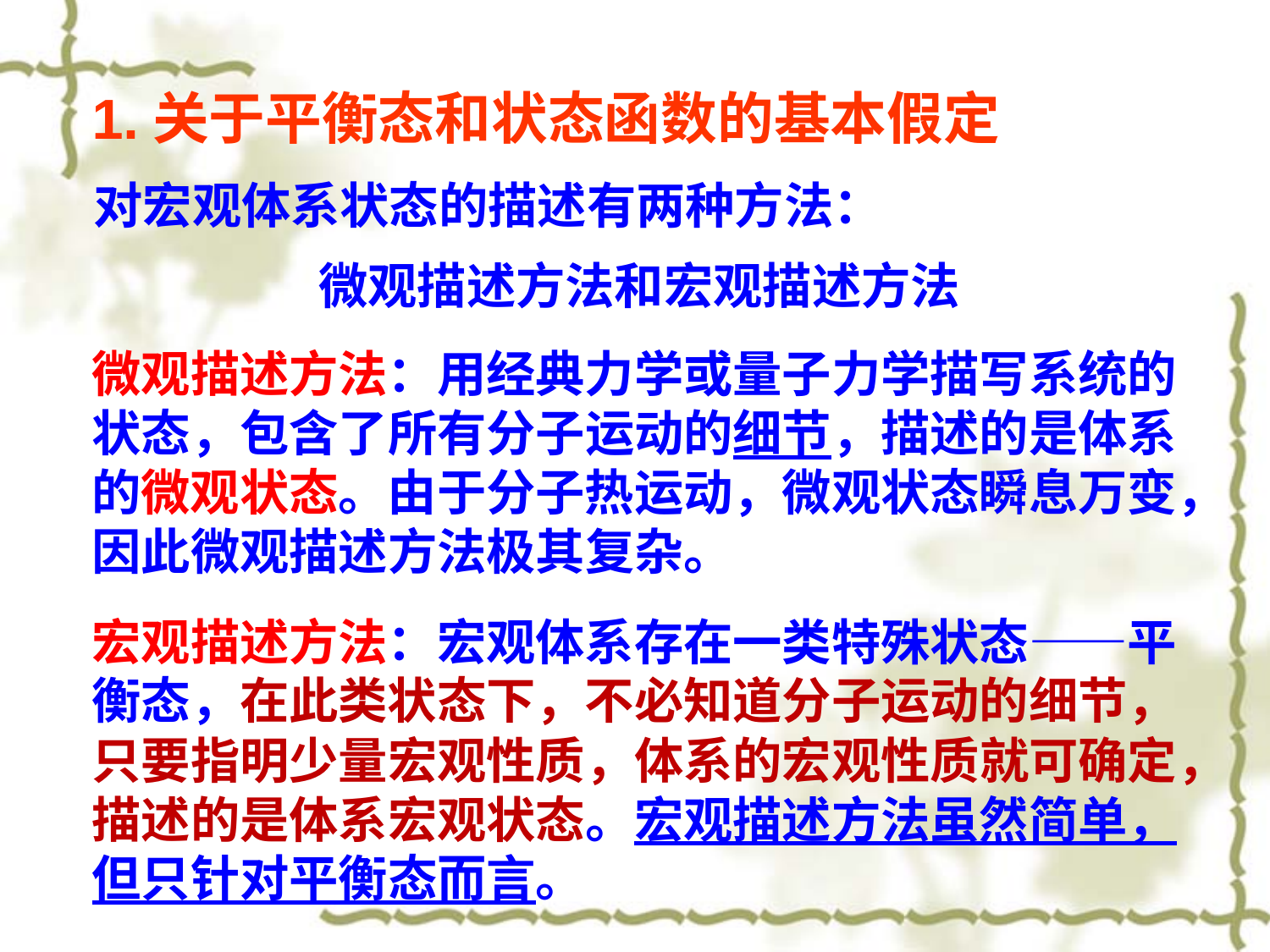

1.关于平衡态和状态函数的基本假定
对宏观体系状态的描述有两种方法：
                   微观描述方法和宏观描述方法
微观描述方法：用经典力学或量子力学描写系统的状态，包含了所有分子运动的细节，描述的是体系的微观状态。由于分子热运动，微观状态瞬息万变，因此微观描述方法极其复杂。
宏观描述方法：宏观体系存在一类特殊状态——平衡态，在此类状态下，不必知道分子运动的细节，只要指明少量宏观性质，体系的宏观性质就可确定，描述的是体系宏观状态。宏观描述方法虽然简单，但只针对平衡态而言。